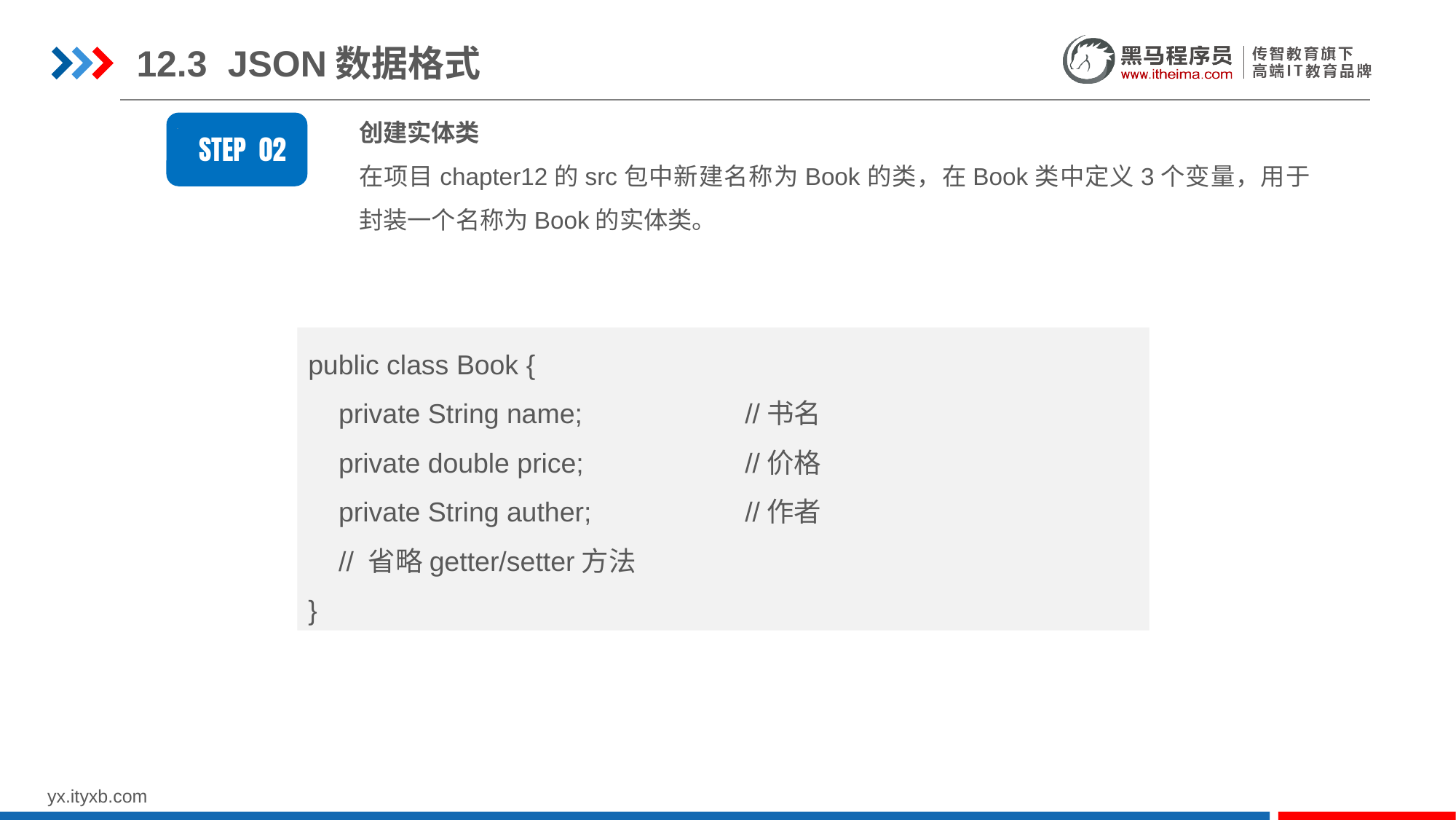

12.3  JSON数据格式
创建实体类
在项目chapter12的src包中新建名称为Book的类，在Book类中定义3个变量，用于封装一个名称为Book的实体类。

STEP  02
public class Book {
    private String name;  		//书名
    private double price; 		//价格
    private String auther; 		//作者
    // 省略getter/setter方法
}